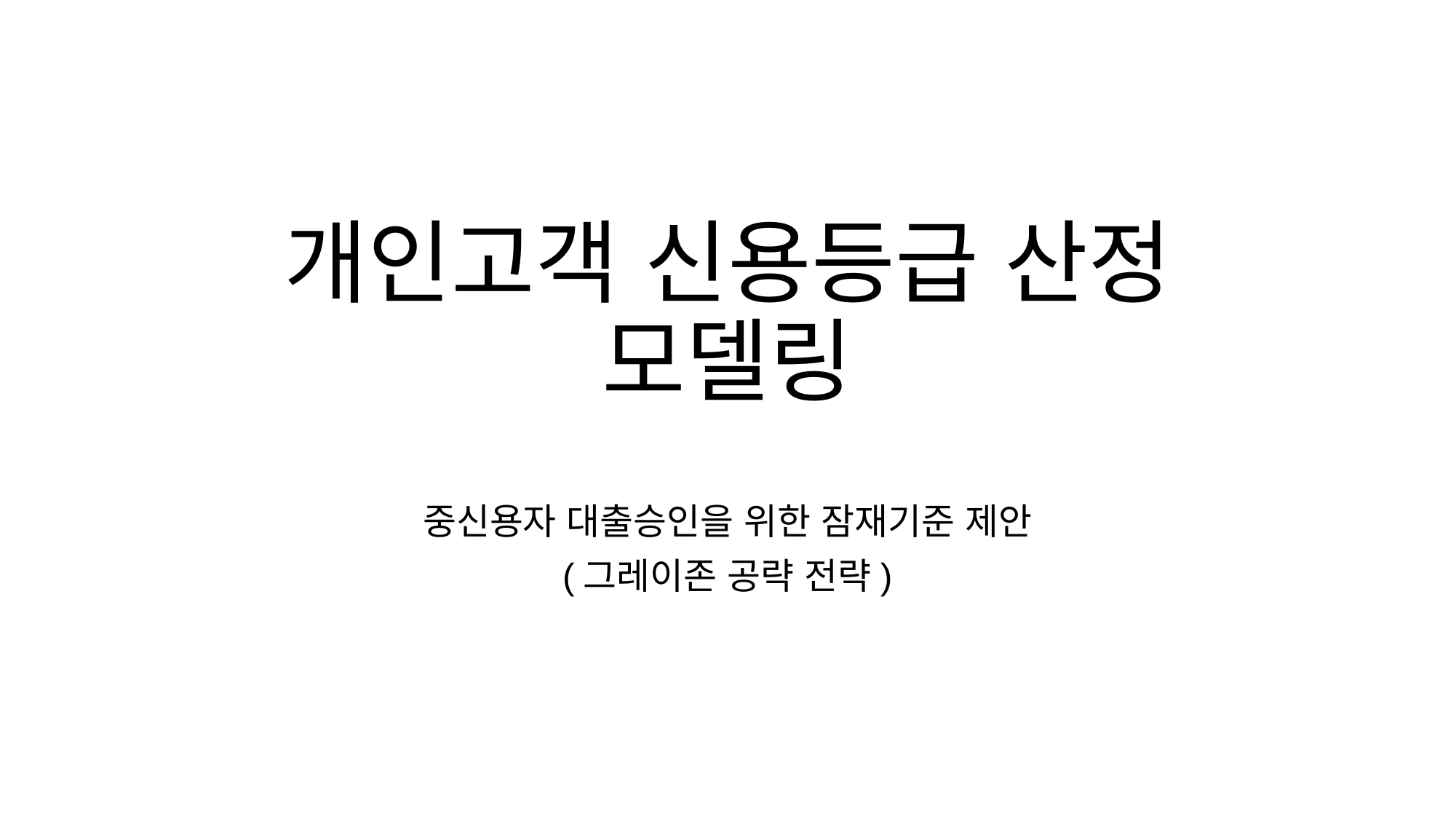

# 개인고객 신용등급 산정 모델링
중신용자 대출승인을 위한 잠재기준 제안
(그레이존 공략 전략)